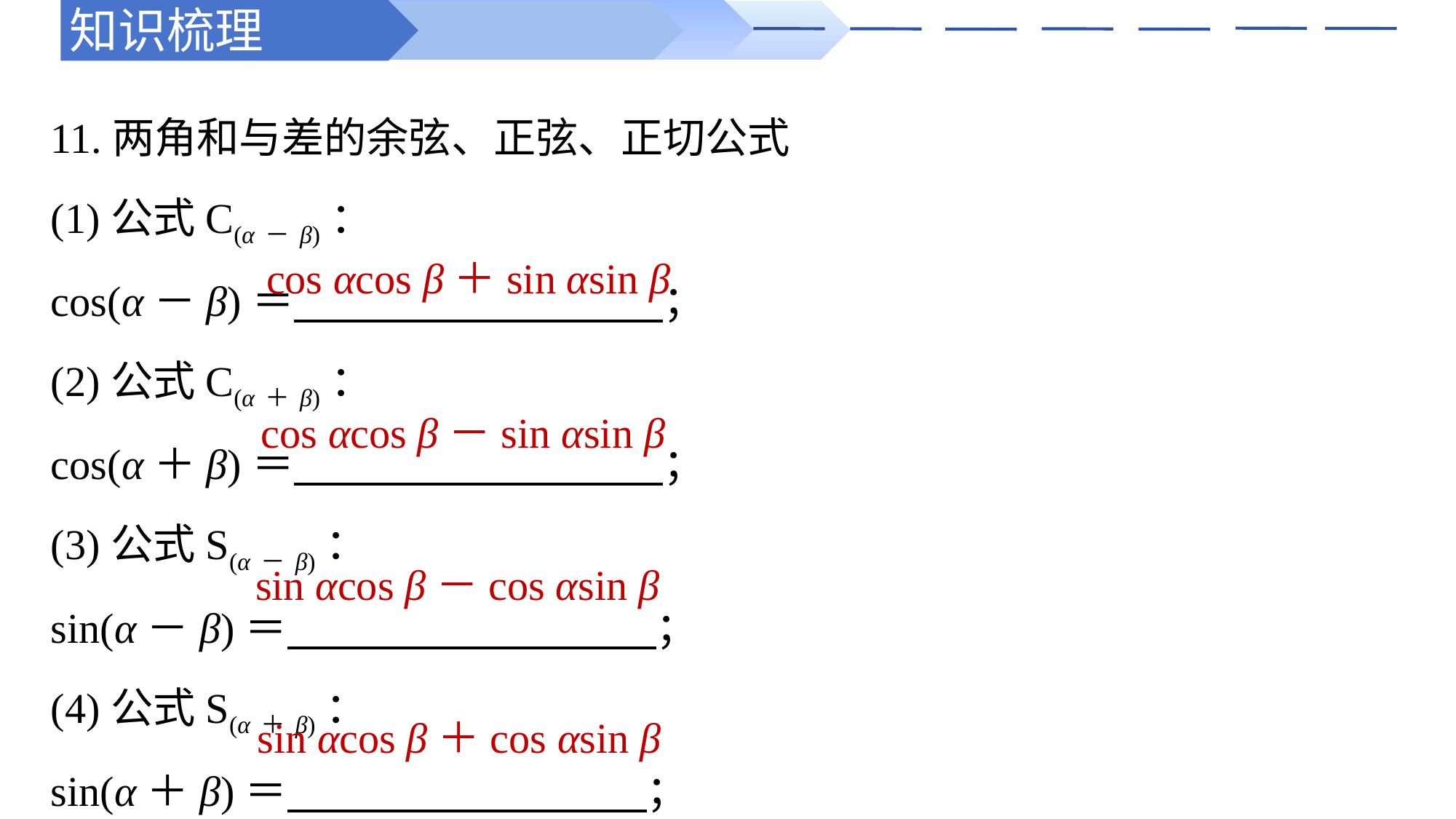

知识梳理

11.两角和与差的余弦、正弦、正切公式
(1)公式C(α－β)：
cos(α－β)＝                                       ；
(2)公式C(α＋β)：
cos(α＋β)＝                                       ；
(3)公式S(α－β)：
sin(α－β)＝                                       ；
(4)公式S(α＋β)：
sin(α＋β)＝                                      ；
cos αcos β＋sin αsin β
cos αcos β－sin αsin β
sin αcos β－cos αsin β
sin αcos β＋cos αsin β